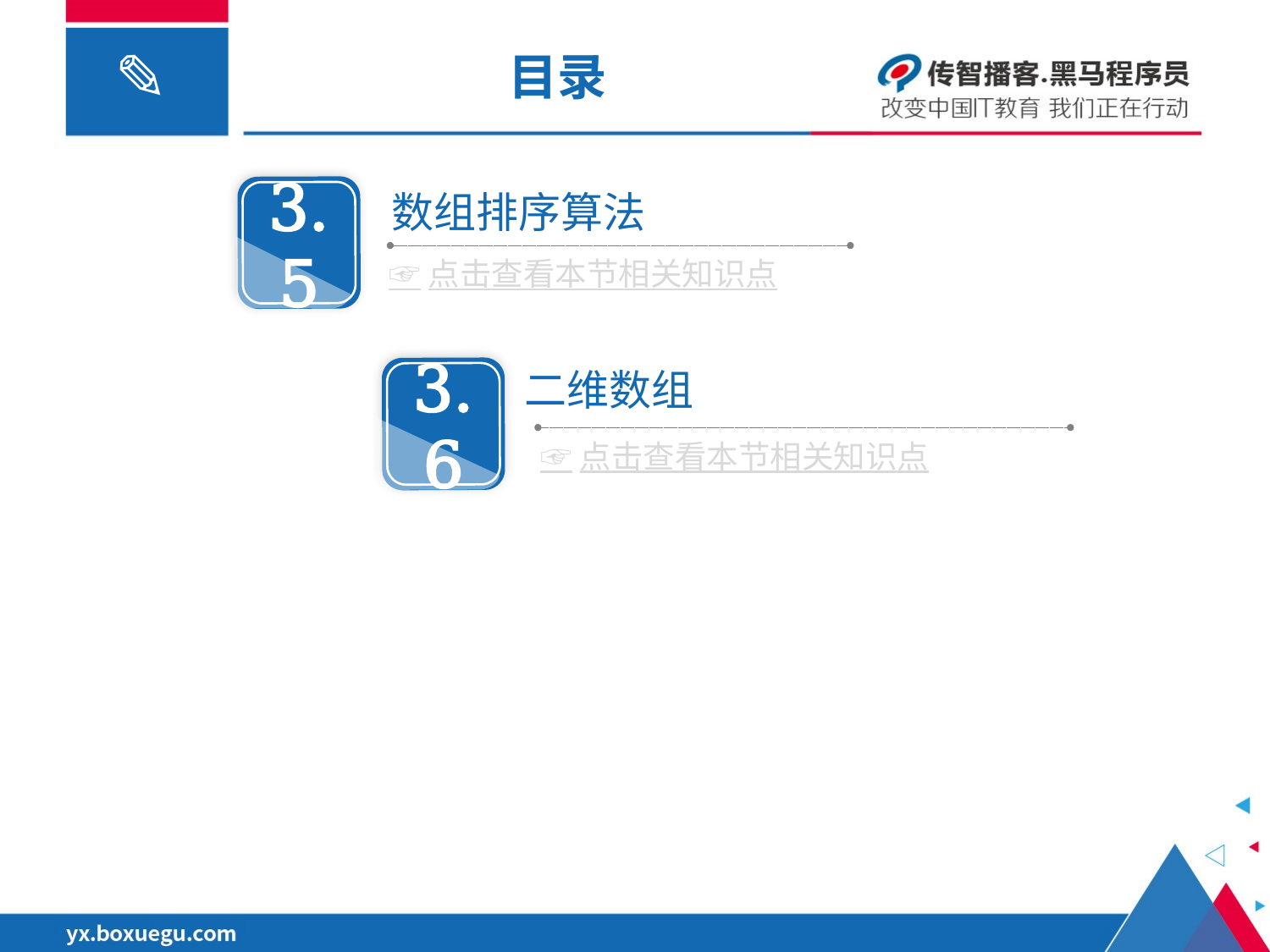

# 目录
3.5

数组排序算法
☞点击查看本节相关知识点
3.6

二维数组
☞点击查看本节相关知识点